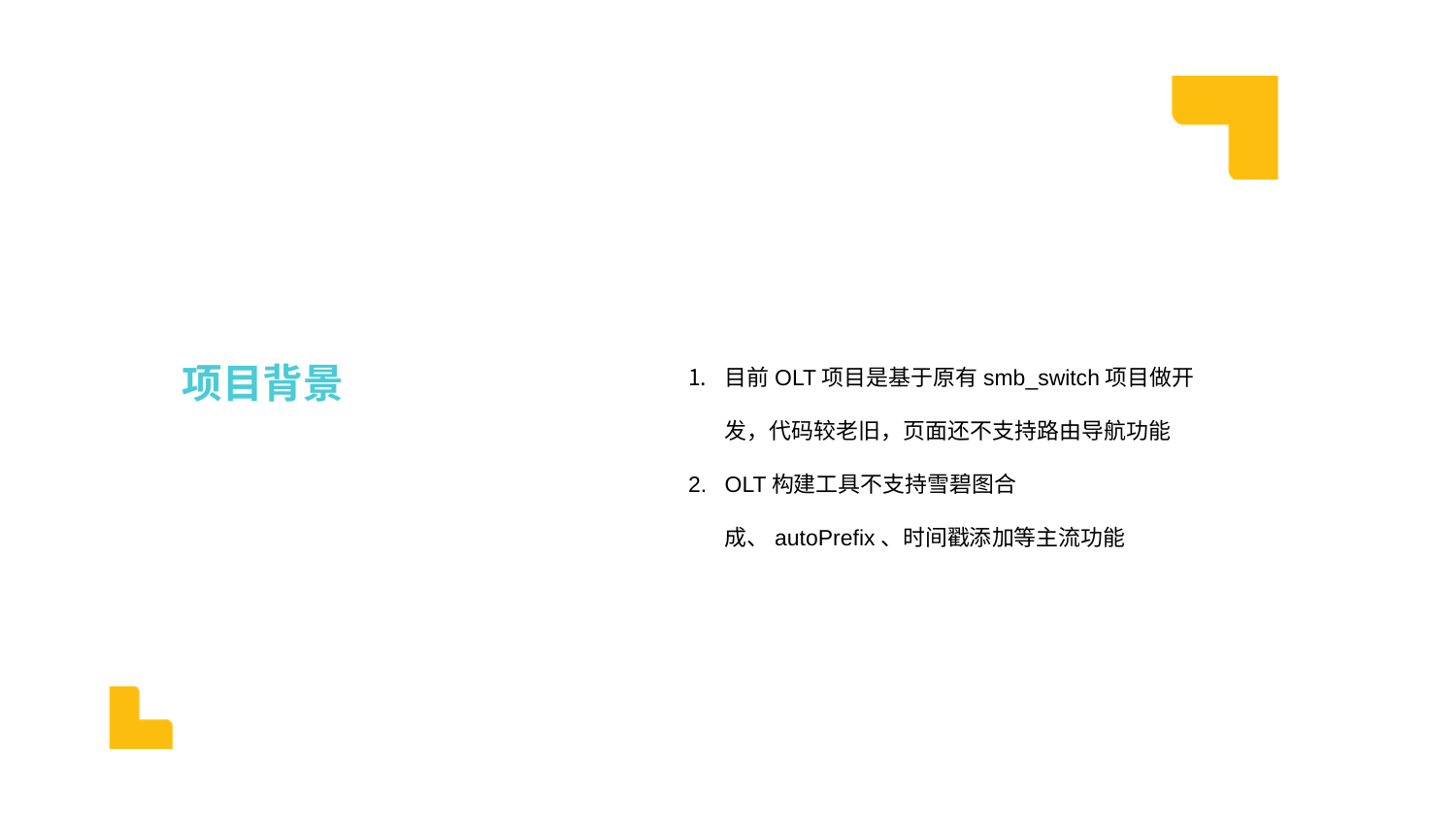

目前OLT项目是基于原有smb_switch项目做开发，代码较老旧，页面还不支持路由导航功能
OLT构建工具不支持雪碧图合成、autoPrefix、时间戳添加等主流功能

项目背景